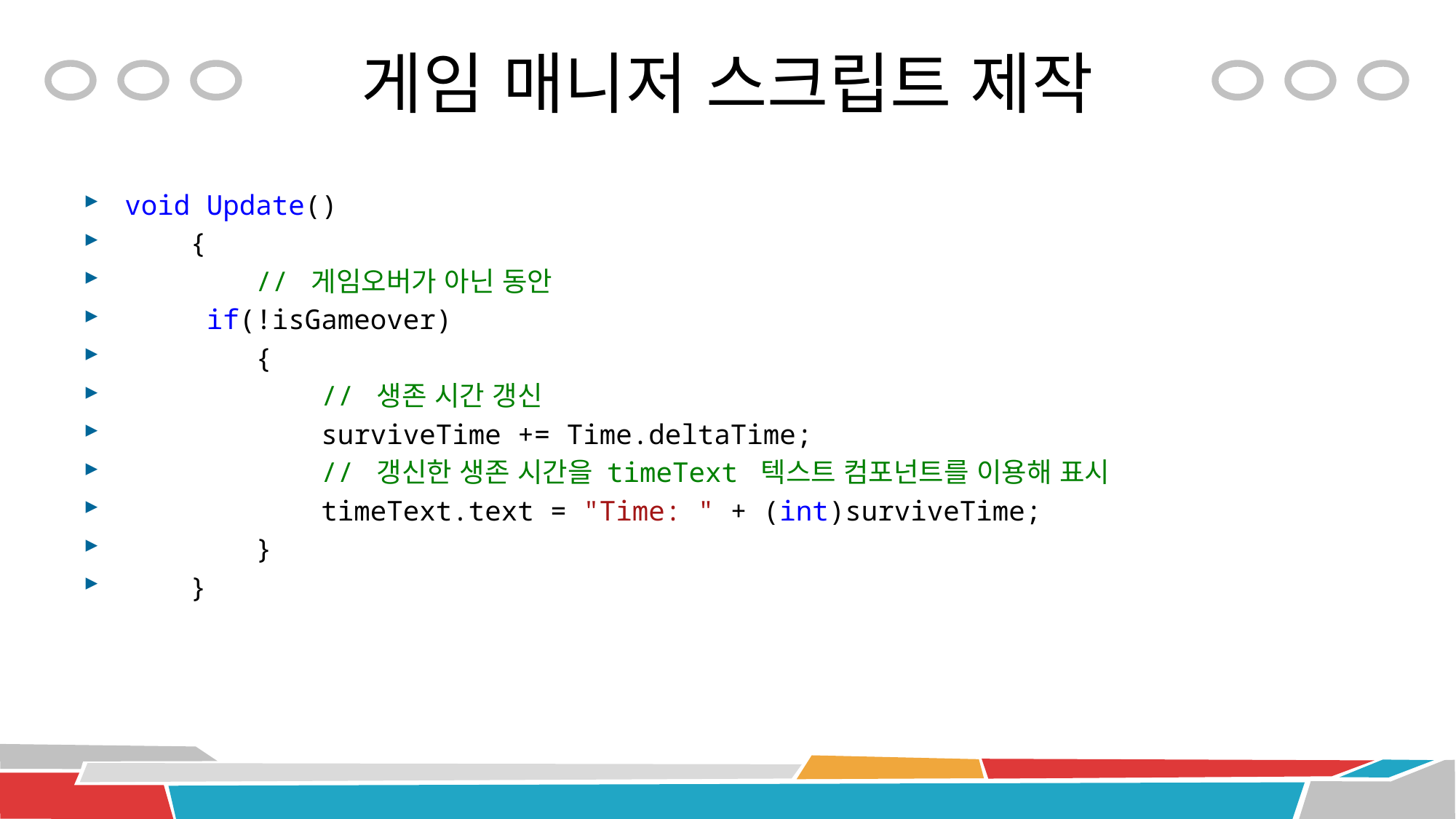

# 게임 매니저 스크립트 제작
void Update()
    {
        // 게임오버가 아닌 동안
     if(!isGameover)
        {
            // 생존 시간 갱신
            surviveTime += Time.deltaTime;
            // 갱신한 생존 시간을 timeText 텍스트 컴포넌트를 이용해 표시
            timeText.text = "Time: " + (int)surviveTime;
        }
    }